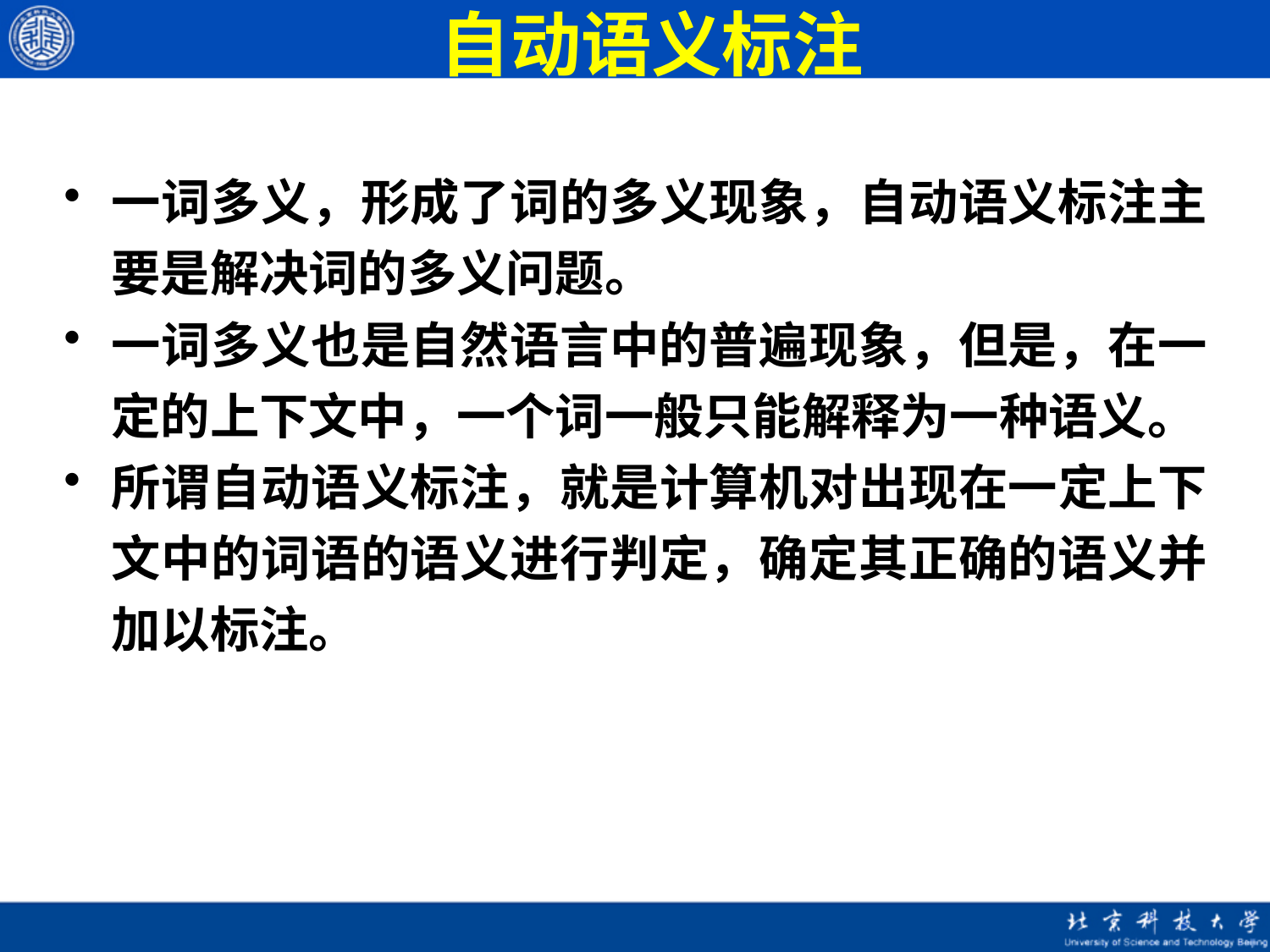

# 自动语义标注
一词多义，形成了词的多义现象，自动语义标注主要是解决词的多义问题。
一词多义也是自然语言中的普遍现象，但是，在一定的上下文中，一个词一般只能解释为一种语义。
所谓自动语义标注，就是计算机对出现在一定上下文中的词语的语义进行判定，确定其正确的语义并加以标注。

30